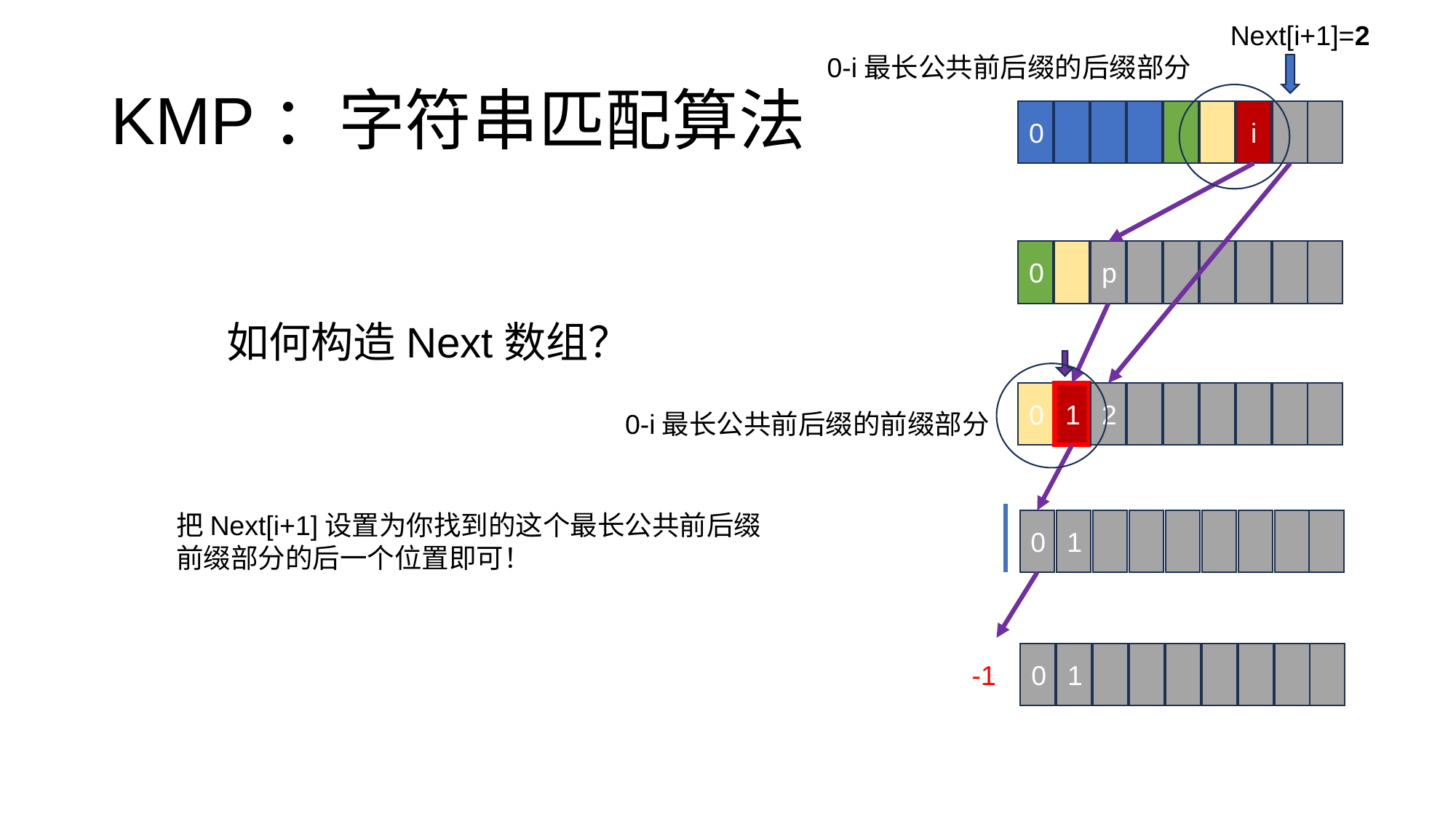

Next[i+1]=2
# KMP：字符串匹配算法
0-i最长公共前后缀的后缀部分

0

i

0
p

如何构造Next数组？

1

0
2

0-i最长公共前后缀的前缀部分
把Next[i+1]设置为你找到的这个最长公共前后缀前缀部分的后一个位置即可！
1

0

1

0

-1